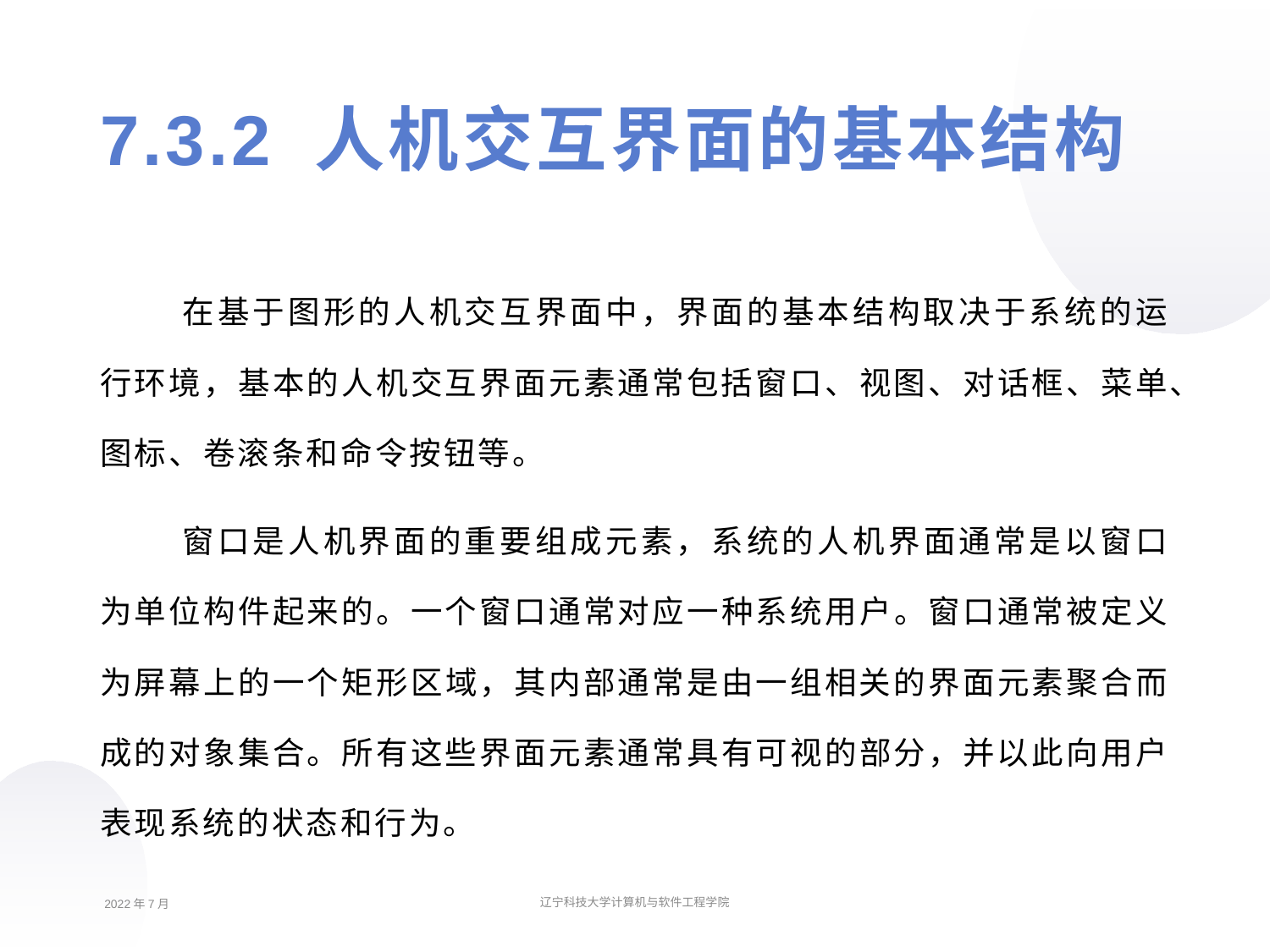

7.3.2 人机交互界面的基本结构
在基于图形的人机交互界面中，界面的基本结构取决于系统的运行环境，基本的人机交互界面元素通常包括窗口、视图、对话框、菜单、图标、卷滚条和命令按钮等。
窗口是人机界面的重要组成元素，系统的人机界面通常是以窗口为单位构件起来的。一个窗口通常对应一种系统用户。窗口通常被定义为屏幕上的一个矩形区域，其内部通常是由一组相关的界面元素聚合而成的对象集合。所有这些界面元素通常具有可视的部分，并以此向用户表现系统的状态和行为。

2022年7月
辽宁科技大学计算机与软件工程学院
59